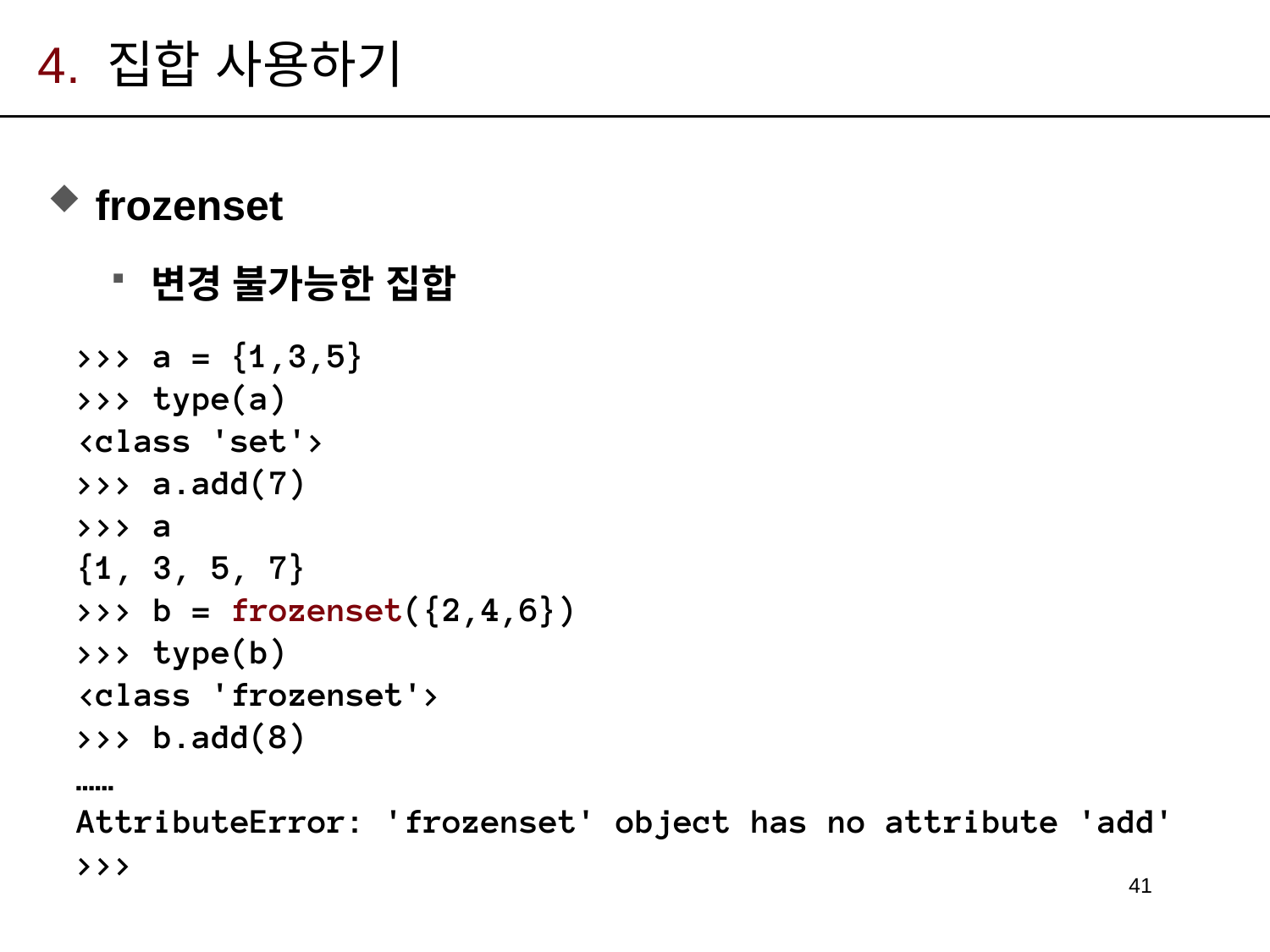

# 4. 집합 사용하기
frozenset
변경 불가능한 집합

>>> a = {1,3,5}
>>> type(a)
<class 'set'>
>>> a.add(7)
>>> a
{1, 3, 5, 7}
>>> b = frozenset({2,4,6})
>>> type(b)
<class 'frozenset'>
>>> b.add(8)
……
AttributeError: 'frozenset' object has no attribute 'add'
>>>
41